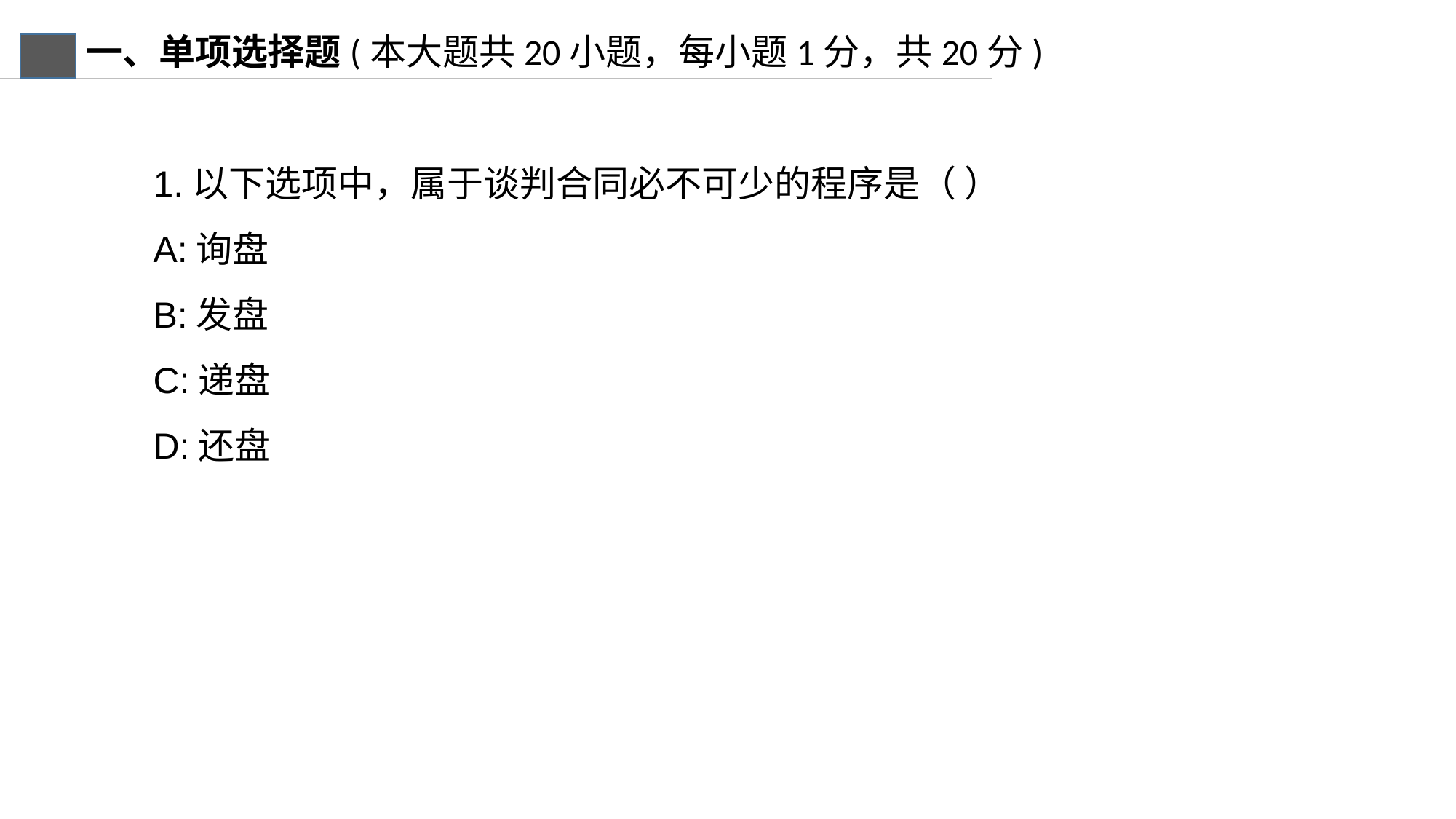

一、单项选择题(本大题共20小题，每小题1分，共20分)

1.以下选项中，属于谈判合同必不可少的程序是（ ）
A:询盘
B:发盘
C:递盘
D:还盘